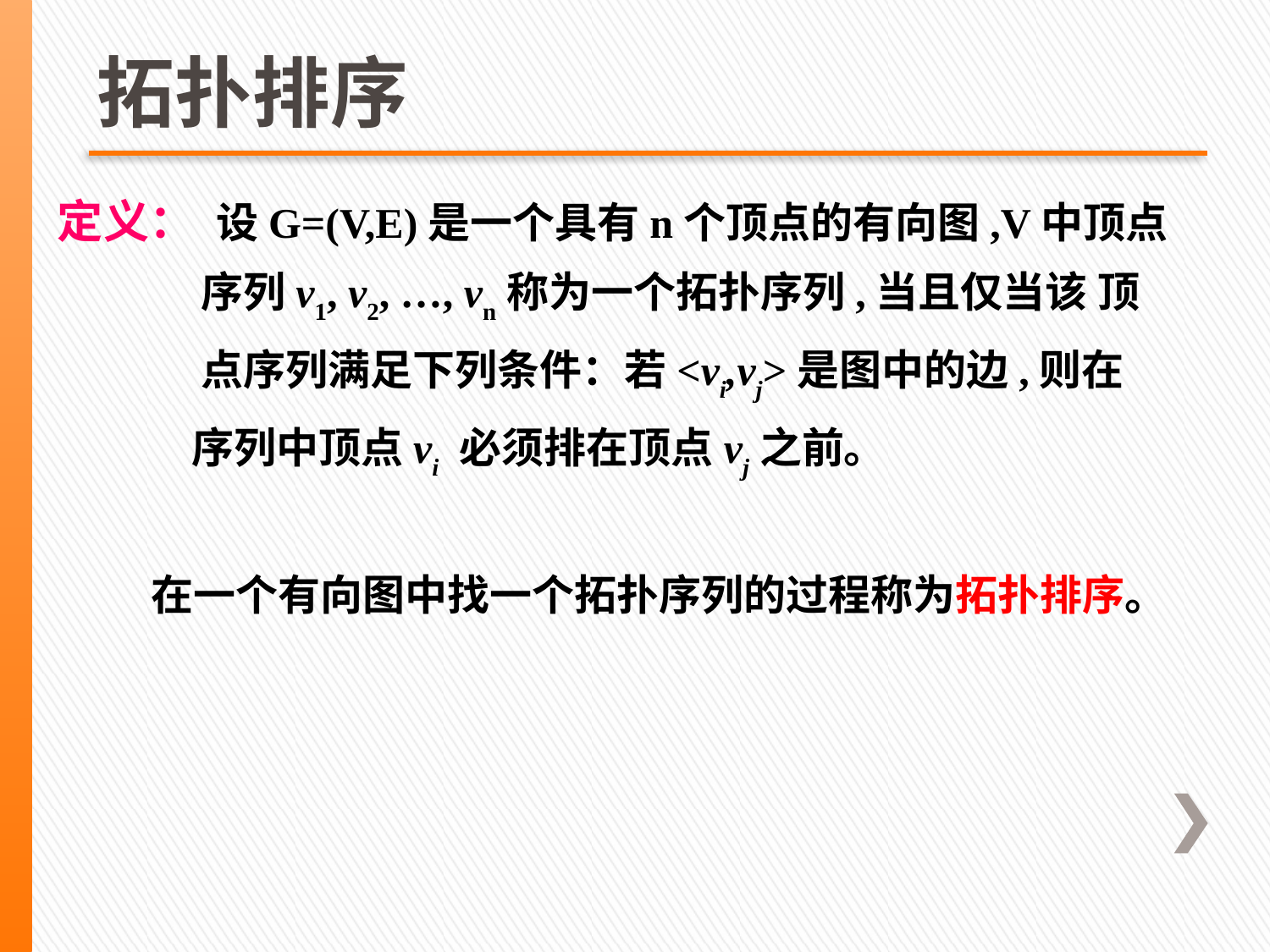

# 拓扑排序
定义：  设G=(V,E)是一个具有n个顶点的有向图,V中顶点
              序列v1, v2, …, vn称为一个拓扑序列,当且仅当该 顶
              点序列满足下列条件：若<vi,vj>是图中的边,则在
             序列中顶点vi 必须排在顶点vj之前。

        在一个有向图中找一个拓扑序列的过程称为拓扑排序。